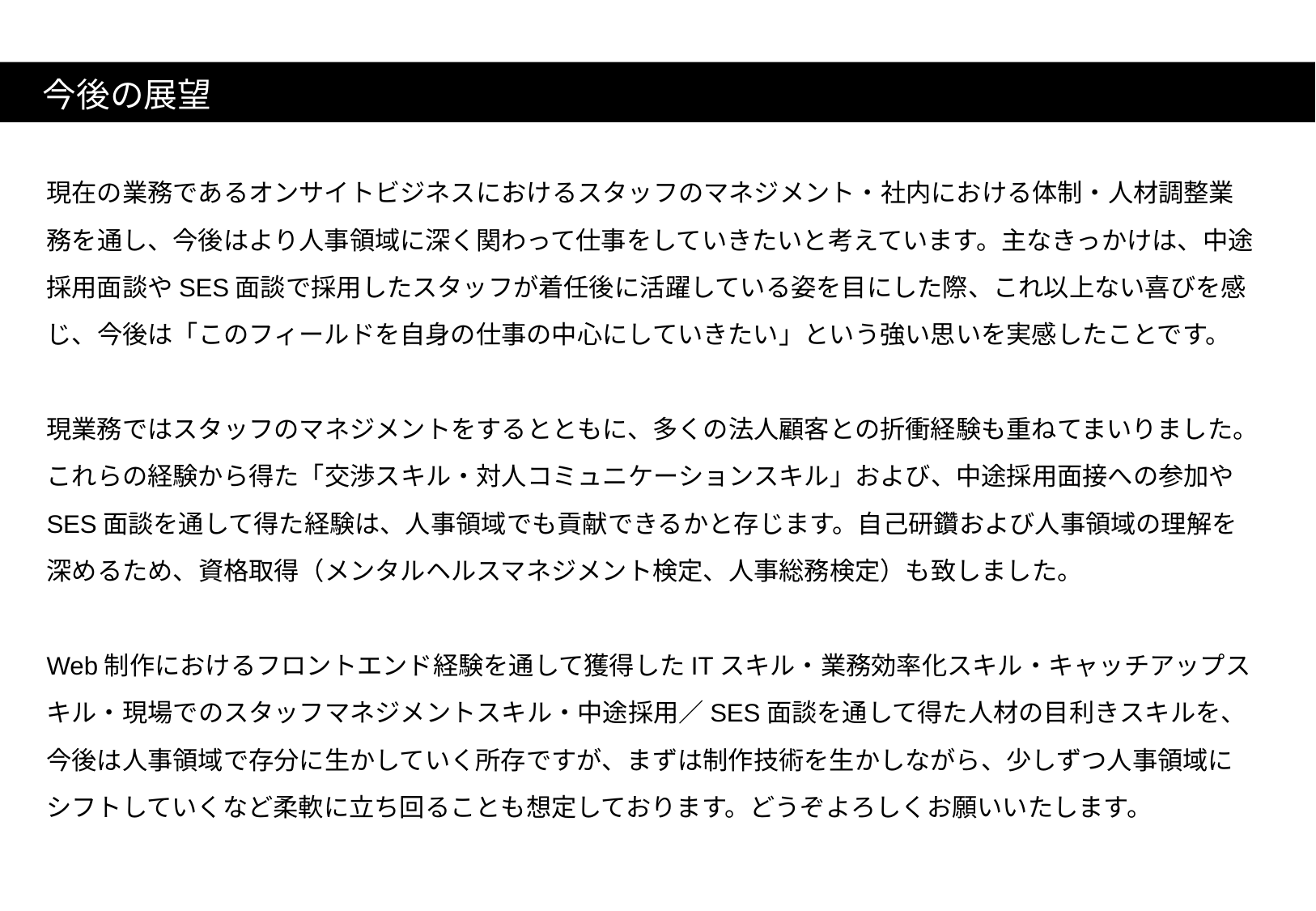

今後の展望
現在の業務であるオンサイトビジネスにおけるスタッフのマネジメント・社内における体制・人材調整業務を通し、今後はより人事領域に深く関わって仕事をしていきたいと考えています。主なきっかけは、中途採用面談やSES面談で採用したスタッフが着任後に活躍している姿を目にした際、これ以上ない喜びを感じ、今後は「このフィールドを自身の仕事の中心にしていきたい」という強い思いを実感したことです。

現業務ではスタッフのマネジメントをするとともに、多くの法人顧客との折衝経験も重ねてまいりました。
これらの経験から得た「交渉スキル・対人コミュニケーションスキル」および、中途採用面接への参加やSES面談を通して得た経験は、人事領域でも貢献できるかと存じます。自己研鑽および人事領域の理解を深めるため、資格取得（メンタルヘルスマネジメント検定、人事総務検定）も致しました。
Web制作におけるフロントエンド経験を通して獲得したITスキル・業務効率化スキル・キャッチアップスキル・現場でのスタッフマネジメントスキル・中途採用／SES面談を通して得た人材の目利きスキルを、
今後は人事領域で存分に生かしていく所存ですが、まずは制作技術を生かしながら、少しずつ人事領域にシフトしていくなど柔軟に立ち回ることも想定しております。どうぞよろしくお願いいたします。